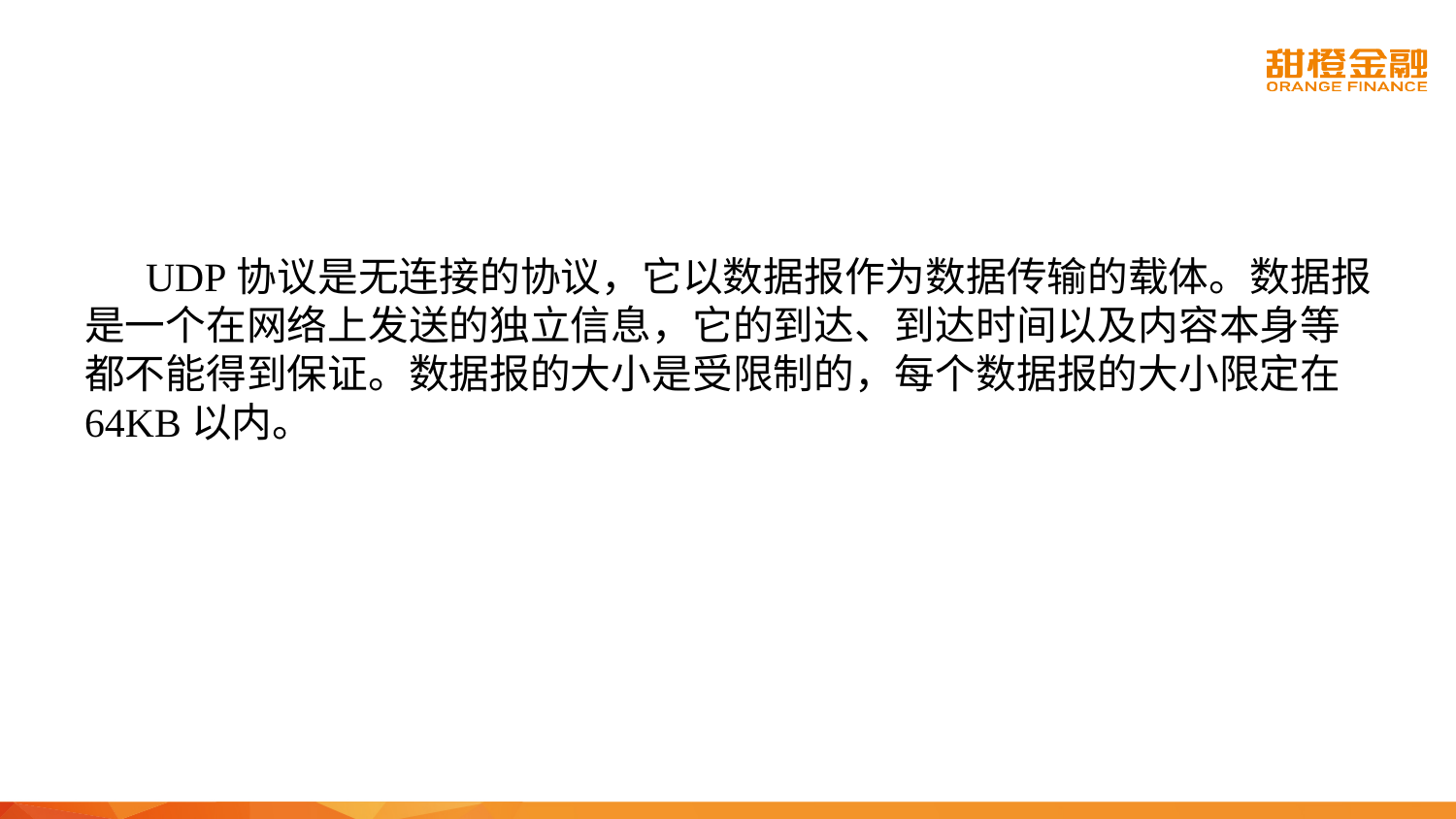

UDP协议是无连接的协议，它以数据报作为数据传输的载体。数据报是一个在网络上发送的独立信息，它的到达、到达时间以及内容本身等都不能得到保证。数据报的大小是受限制的，每个数据报的大小限定在64KB以内。